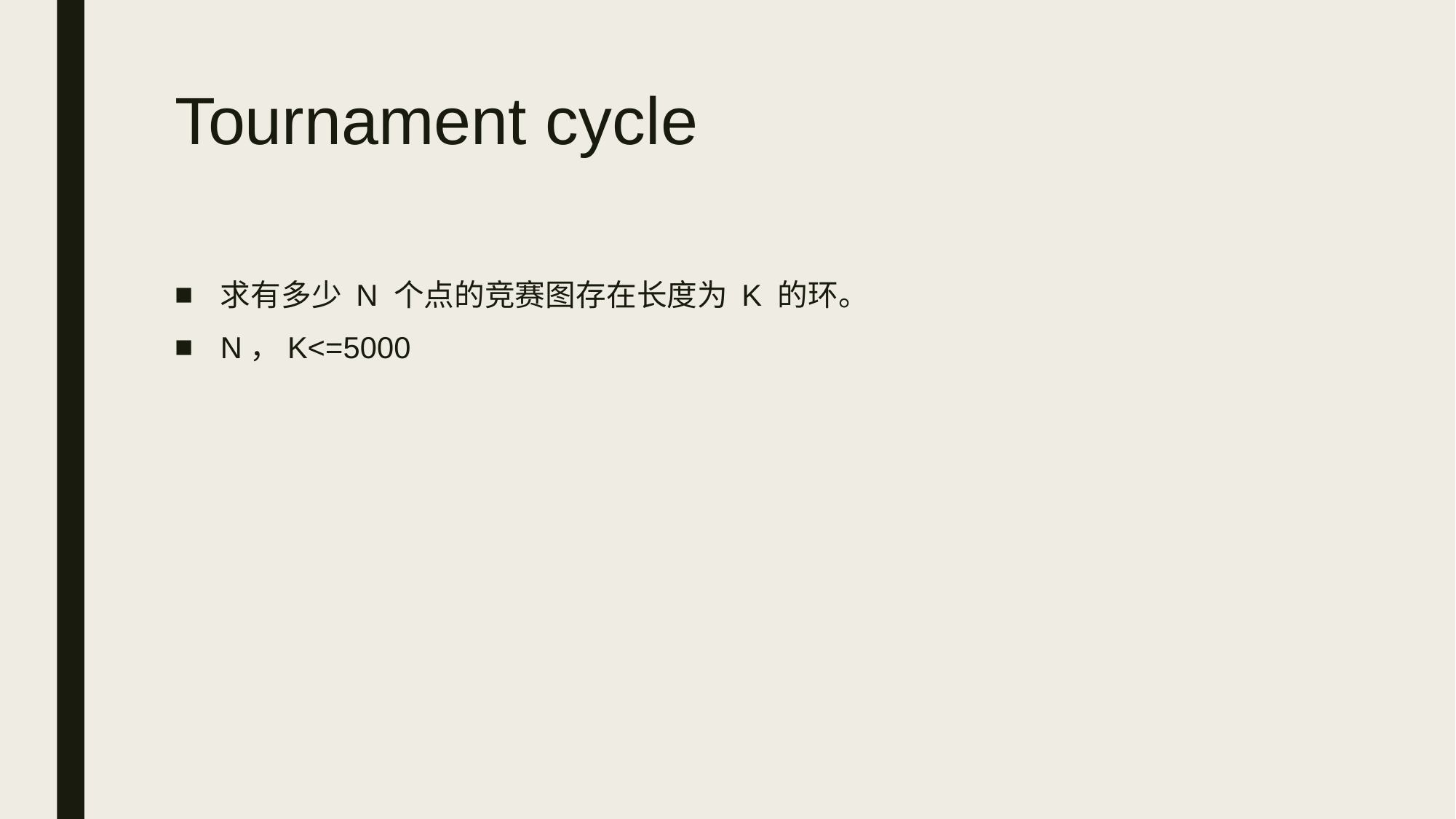

# Tournament cycle
求有多少 N 个点的竞赛图存在长度为 K 的环。
N，K<=5000